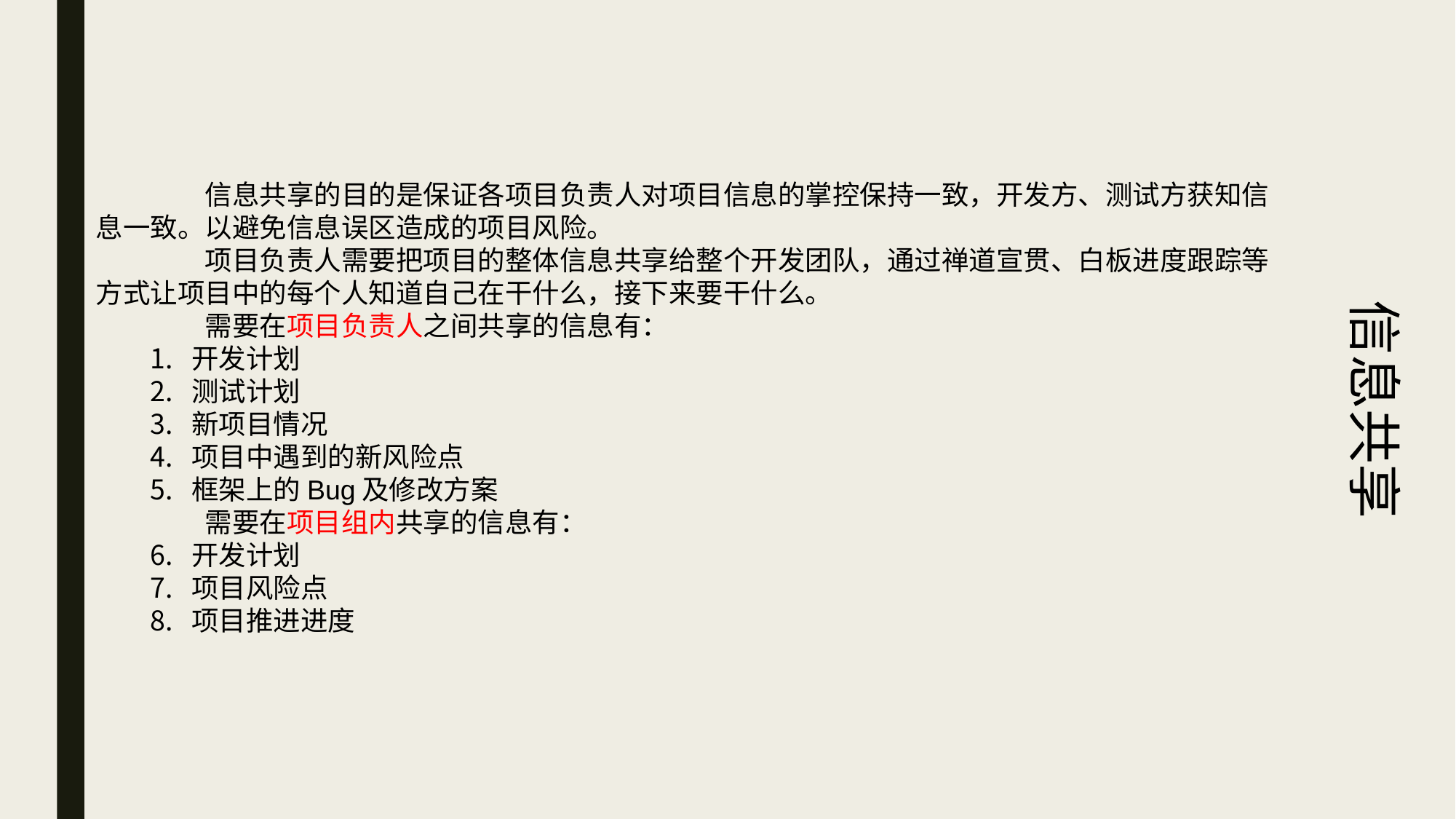

信息共享
	信息共享的目的是保证各项目负责人对项目信息的掌控保持一致，开发方、测试方获知信息一致。以避免信息误区造成的项目风险。
	项目负责人需要把项目的整体信息共享给整个开发团队，通过禅道宣贯、白板进度跟踪等方式让项目中的每个人知道自己在干什么，接下来要干什么。
	需要在项目负责人之间共享的信息有：
开发计划
测试计划
新项目情况
项目中遇到的新风险点
框架上的Bug及修改方案
	需要在项目组内共享的信息有：
开发计划
项目风险点
项目推进进度